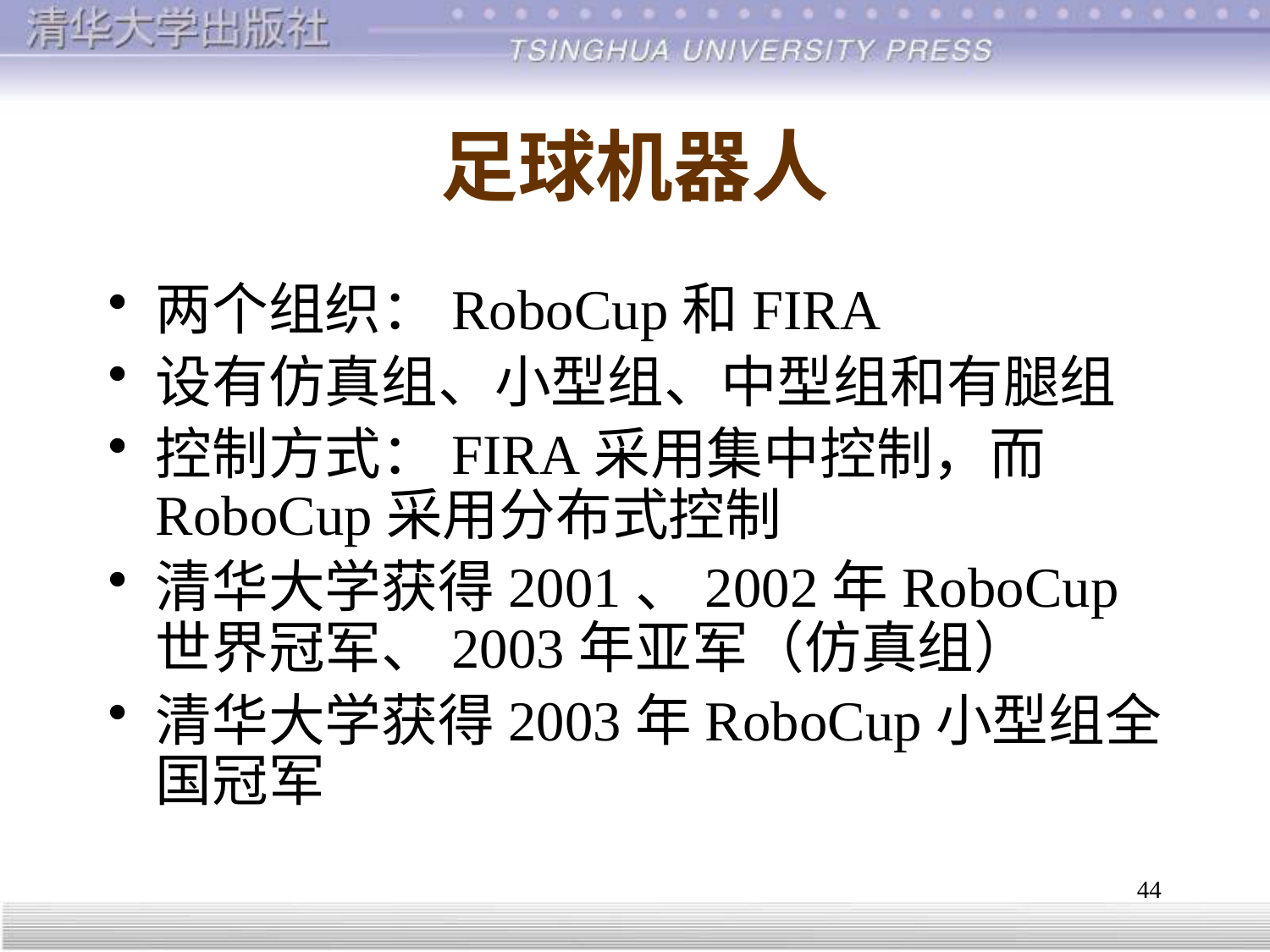

# 足球机器人
两个组织：RoboCup和FIRA
设有仿真组、小型组、中型组和有腿组
控制方式：FIRA采用集中控制，而RoboCup采用分布式控制
清华大学获得2001、2002年RoboCup世界冠军、2003年亚军（仿真组）
清华大学获得2003年RoboCup小型组全国冠军
44